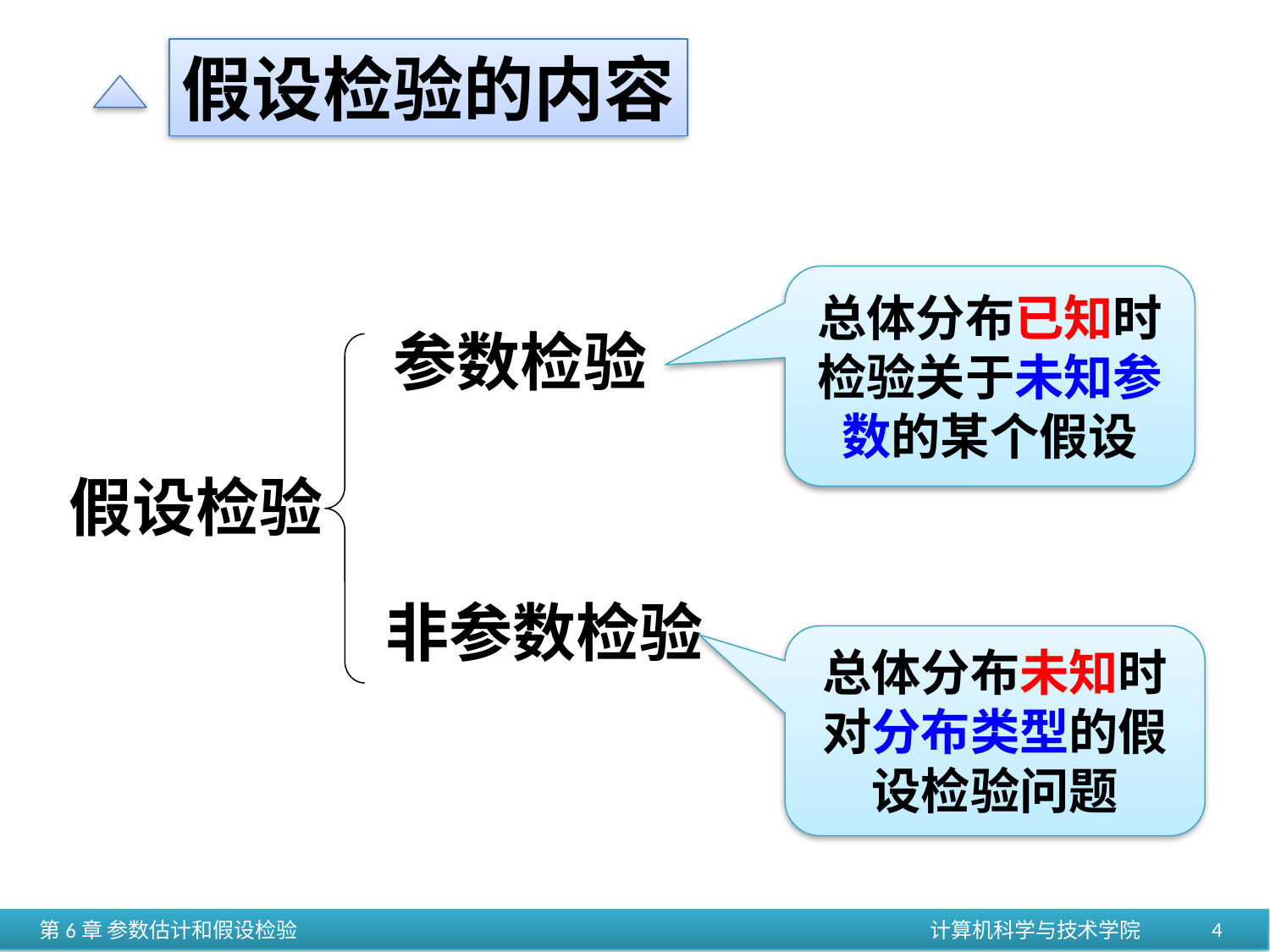

假设检验的内容

总体分布已知时
检验关于未知参
数的某个假设
参数检验

非参数检验
假设检验
总体分布未知时
对分布类型的假
设检验问题